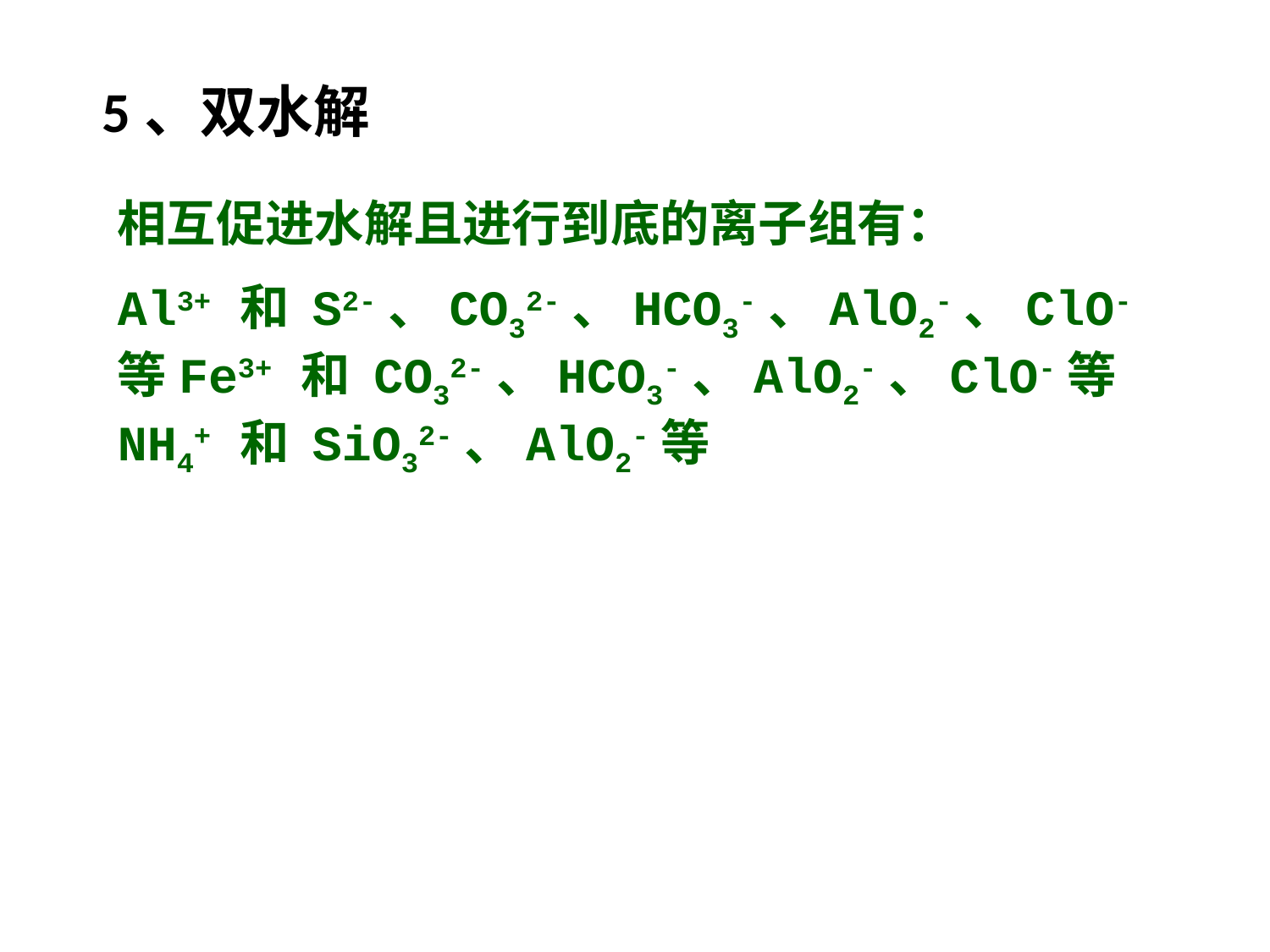

5、双水解
相互促进水解且进行到底的离子组有：
Al3+ 和 S2-、CO32-、HCO3-、AlO2-、ClO-等Fe3+ 和 CO32-、HCO3-、AlO2-、ClO-等   NH4+ 和 SiO32-、AlO2-等